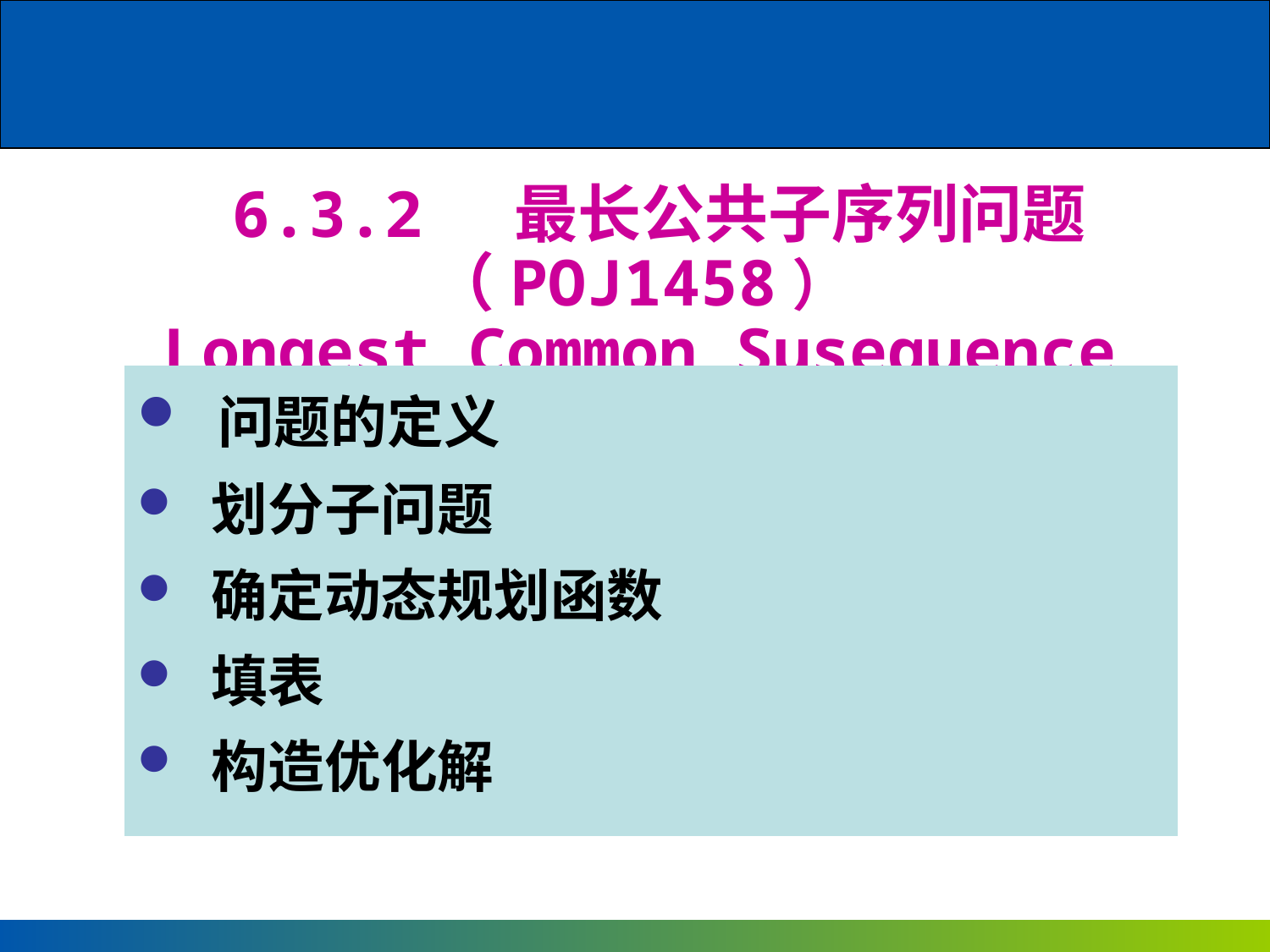

6.3.2  最长公共子序列问题（POJ1458）
Longest Common Susequence
 问题的定义
 划分子问题
 确定动态规划函数
 填表
 构造优化解